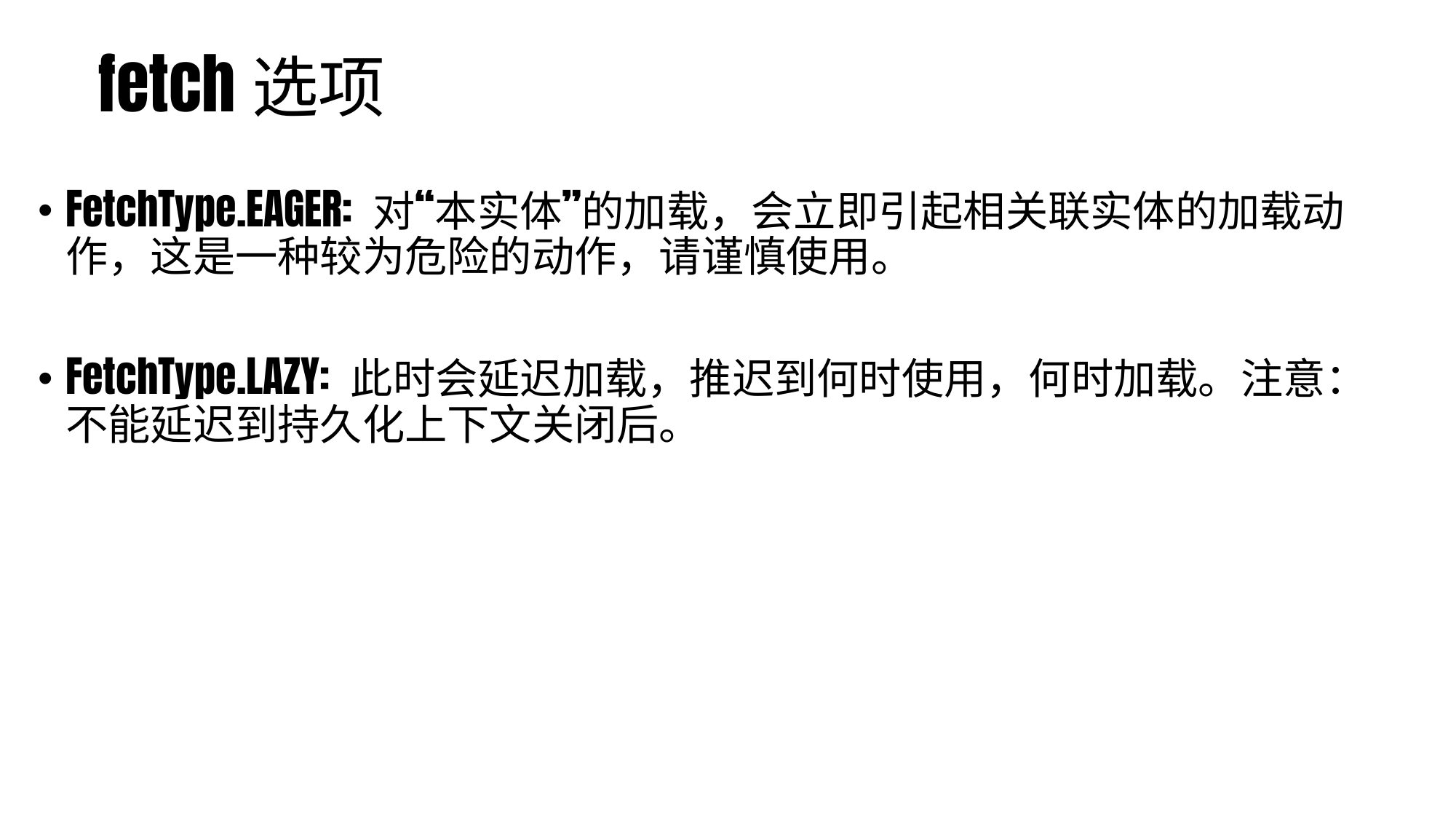

# fetch选项
FetchType.EAGER: 对“本实体”的加载，会立即引起相关联实体的加载动作，这是一种较为危险的动作，请谨慎使用。

FetchType.LAZY: 此时会延迟加载，推迟到何时使用，何时加载。注意：不能延迟到持久化上下文关闭后。
24